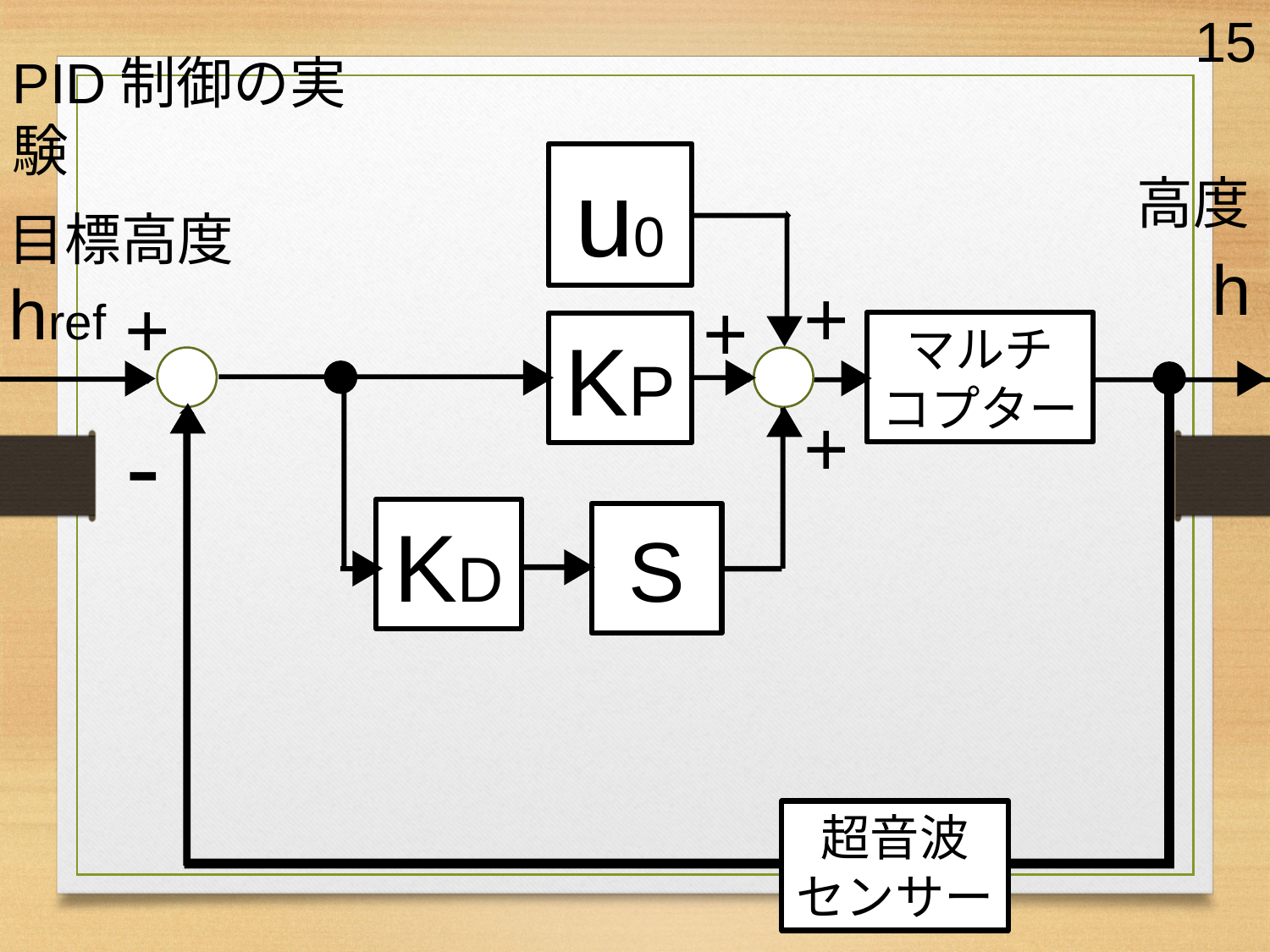

15
PID制御の実験
u0
高度
目標高度

h
+
href

+
+
マルチ
コプター
KP

-
+

KD
S

超音波
センサー